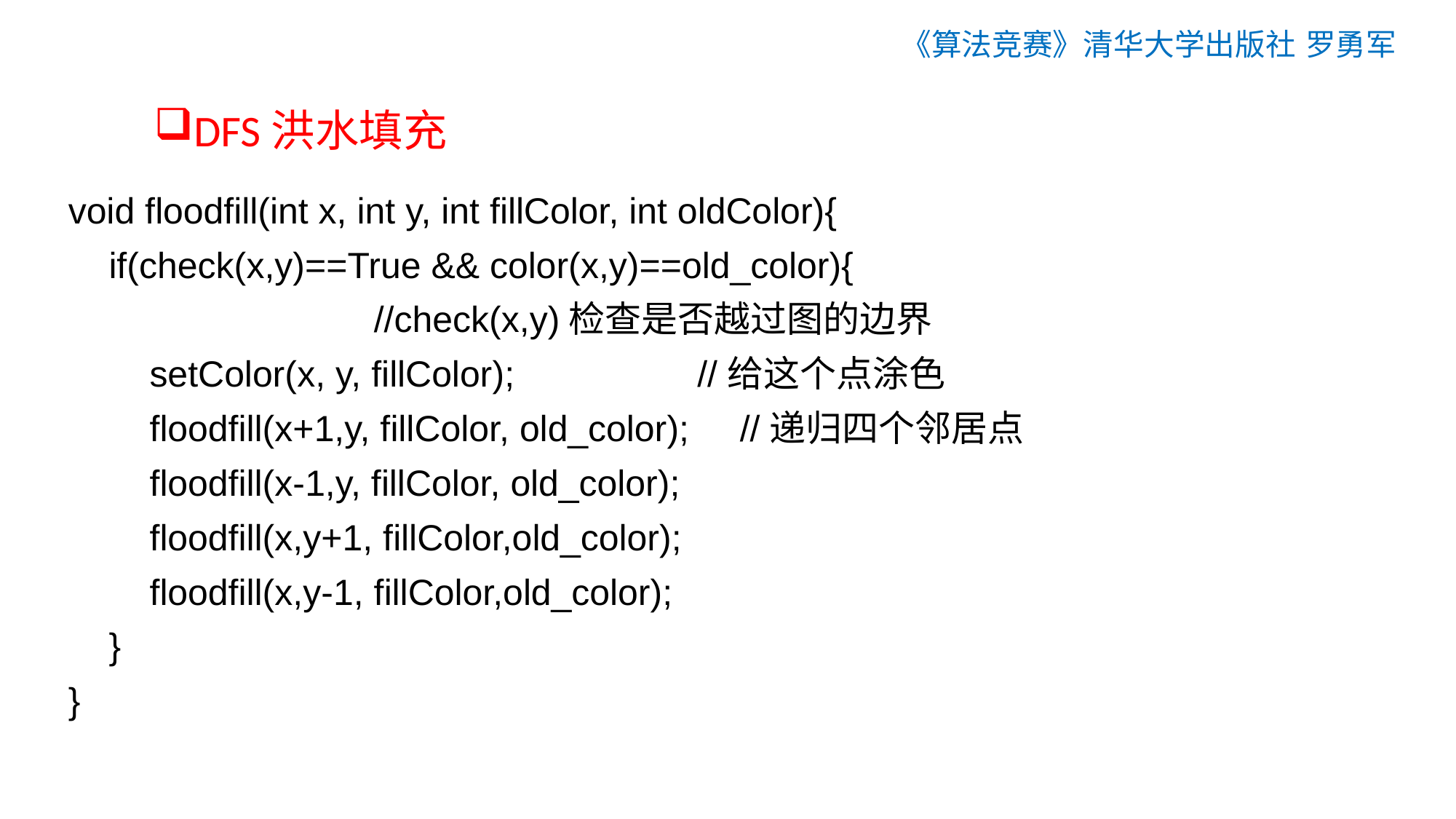

《算法竞赛》清华大学出版社 罗勇军
# DFS洪水填充
void floodfill(int x, int y, int fillColor, int oldColor){
    if(check(x,y)==True && color(x,y)==old_color){
                              //check(x,y)检查是否越过图的边界
        setColor(x, y, fillColor);                  //给这个点涂色
        floodfill(x+1,y, fillColor, old_color);     //递归四个邻居点
        floodfill(x-1,y, fillColor, old_color);
        floodfill(x,y+1, fillColor,old_color);
        floodfill(x,y-1, fillColor,old_color);
    }
}